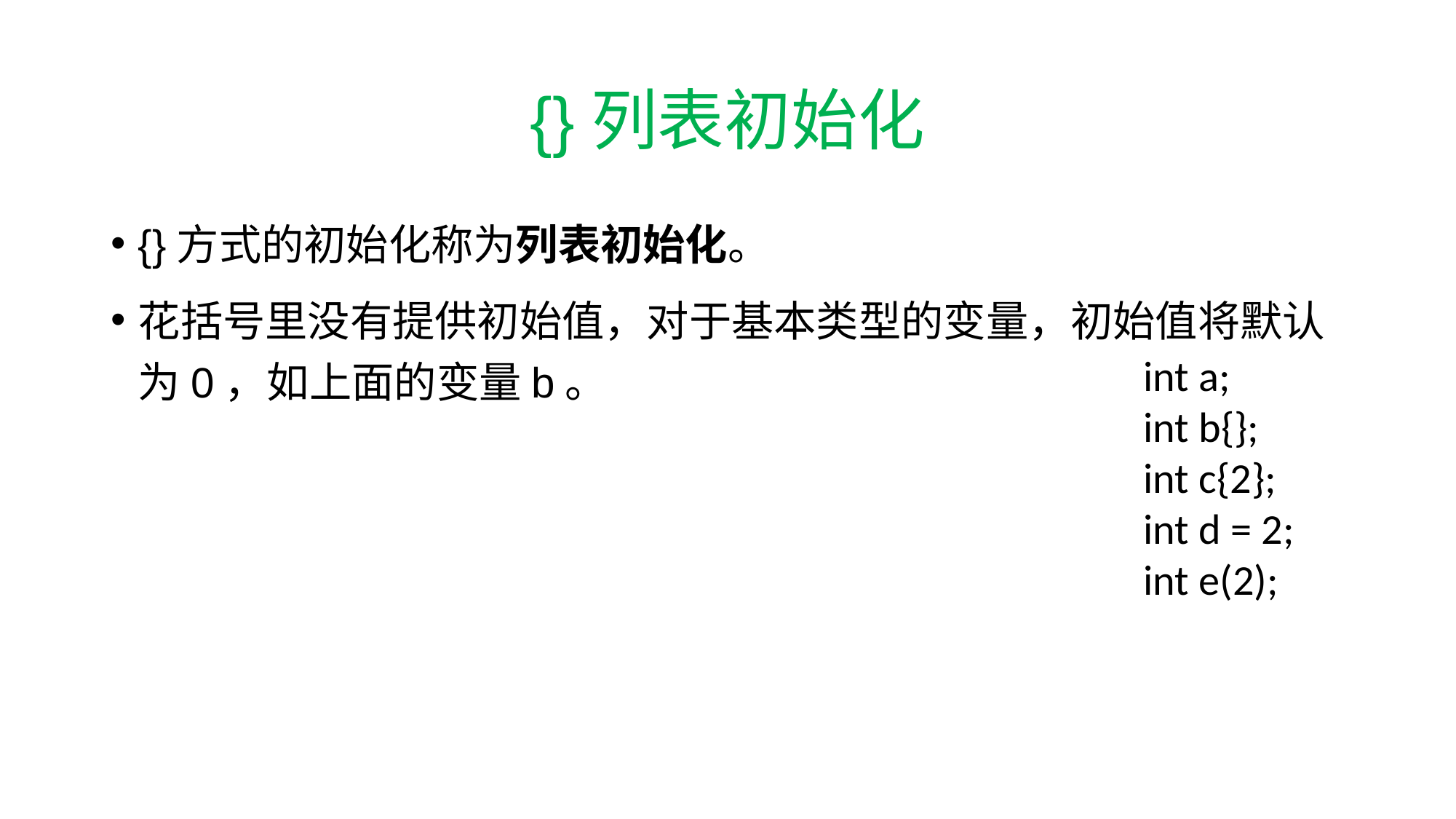

# {}列表初始化
{}方式的初始化称为列表初始化。
花括号里没有提供初始值，对于基本类型的变量，初始值将默认为0，如上面的变量b。

int a;
int b{};
int c{2};
int d = 2;
int e(2);